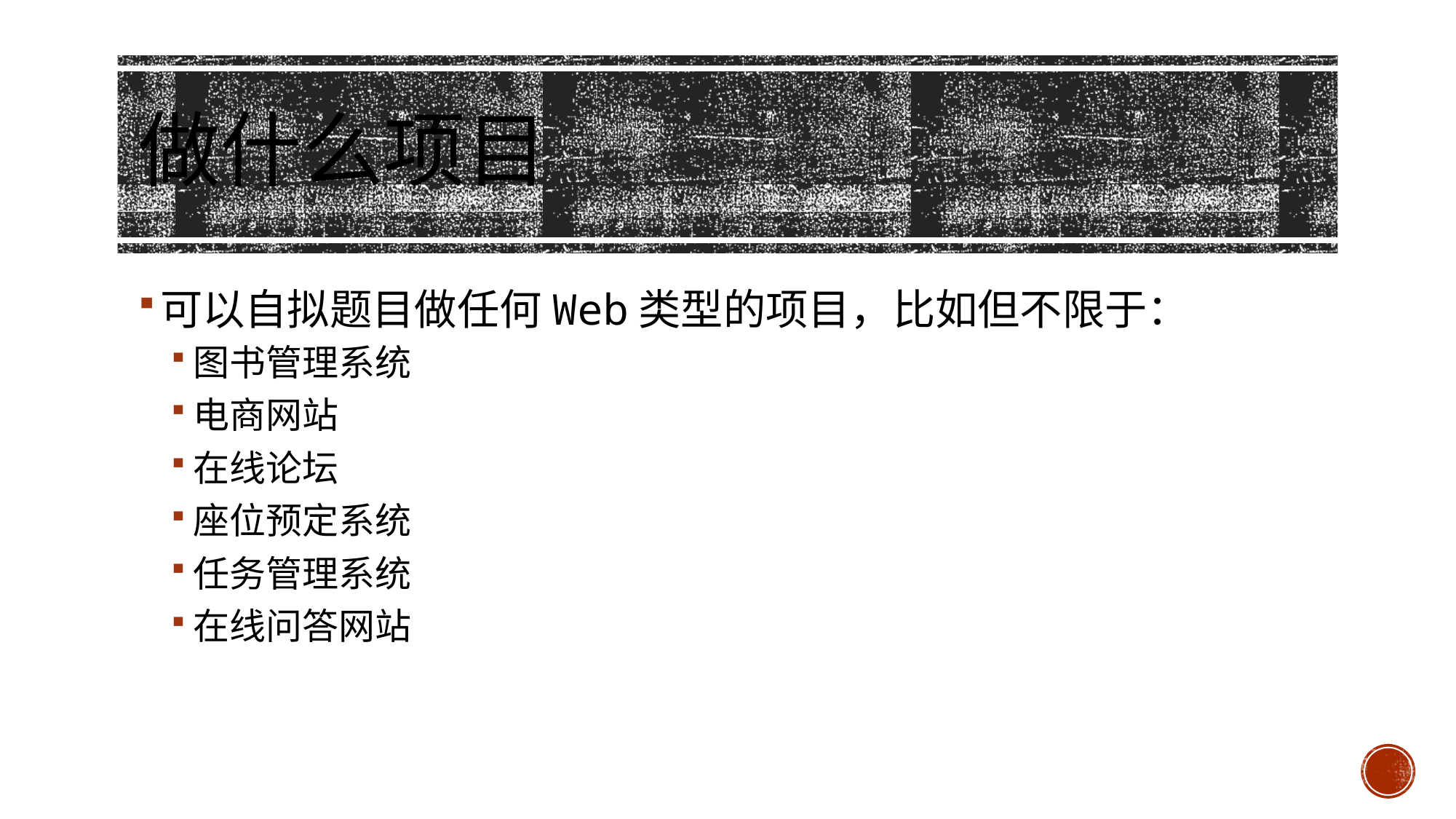

# 做什么项目

可以自拟题目做任何Web类型的项目，比如但不限于：
图书管理系统
电商网站
在线论坛
座位预定系统
任务管理系统
在线问答网站